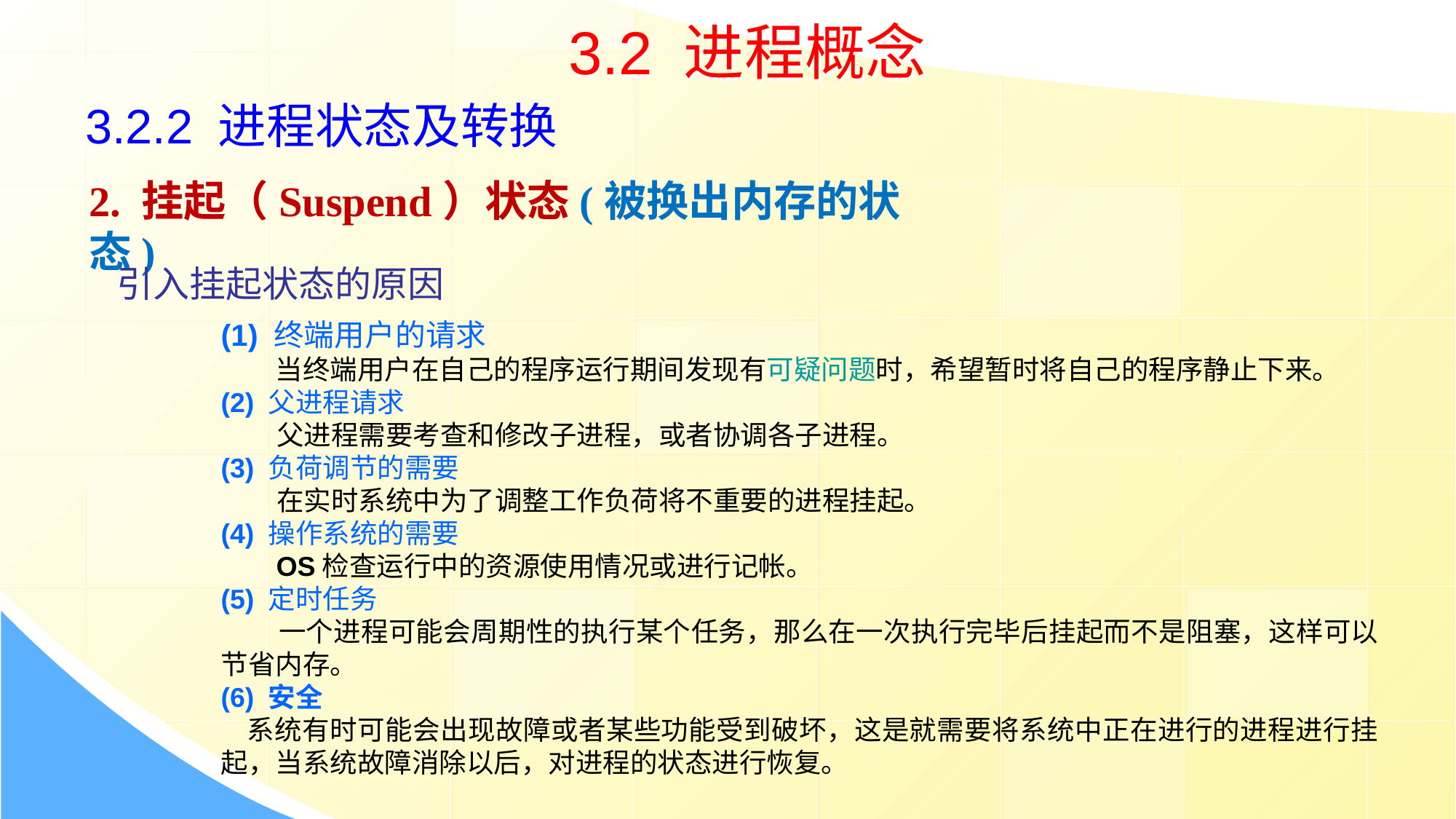

3.2 进程概念
3.2.2 进程状态及转换
2. 挂起（Suspend）状态(被换出内存的状态)
引入挂起状态的原因
(1) 终端用户的请求
当终端用户在自己的程序运行期间发现有可疑问题时，希望暂时将自己的程序静止下来。
(2) 父进程请求
        父进程需要考查和修改子进程，或者协调各子进程。
(3) 负荷调节的需要
        在实时系统中为了调整工作负荷将不重要的进程挂起。
(4) 操作系统的需要
        OS检查运行中的资源使用情况或进行记帐。
(5) 定时任务
        一个进程可能会周期性的执行某个任务，那么在一次执行完毕后挂起而不是阻塞，这样可以节省内存。
(6) 安全
   系统有时可能会出现故障或者某些功能受到破坏，这是就需要将系统中正在进行的进程进行挂起，当系统故障消除以后，对进程的状态进行恢复。